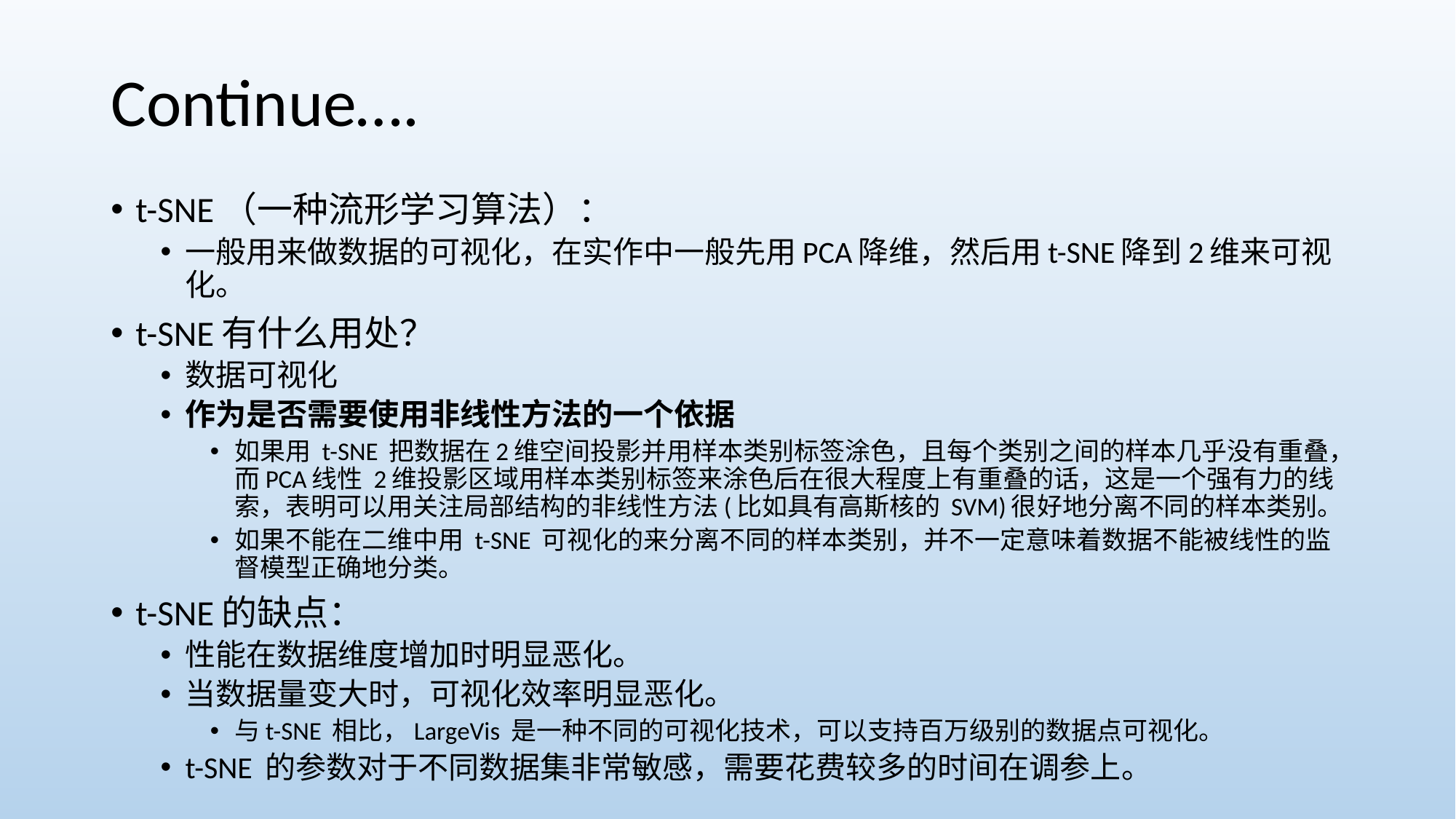

# Continue….
t-SNE（一种流形学习算法）：
一般用来做数据的可视化，在实作中一般先用PCA降维，然后用t-SNE降到2维来可视化。
t-SNE有什么用处？
数据可视化
作为是否需要使用非线性方法的一个依据
如果用 t-SNE 把数据在2维空间投影并用样本类别标签涂色，且每个类别之间的样本几乎没有重叠，而PCA线性 2维投影区域用样本类别标签来涂色后在很大程度上有重叠的话，这是一个强有力的线索，表明可以用关注局部结构的非线性方法(比如具有高斯核的 SVM)很好地分离不同的样本类别。
如果不能在二维中用 t-SNE 可视化的来分离不同的样本类别，并不一定意味着数据不能被线性的监督模型正确地分类。
t-SNE的缺点：
性能在数据维度增加时明显恶化。
当数据量变大时，可视化效率明显恶化。
与t-SNE 相比，LargeVis 是一种不同的可视化技术，可以支持百万级别的数据点可视化。
t-SNE 的参数对于不同数据集非常敏感，需要花费较多的时间在调参上。